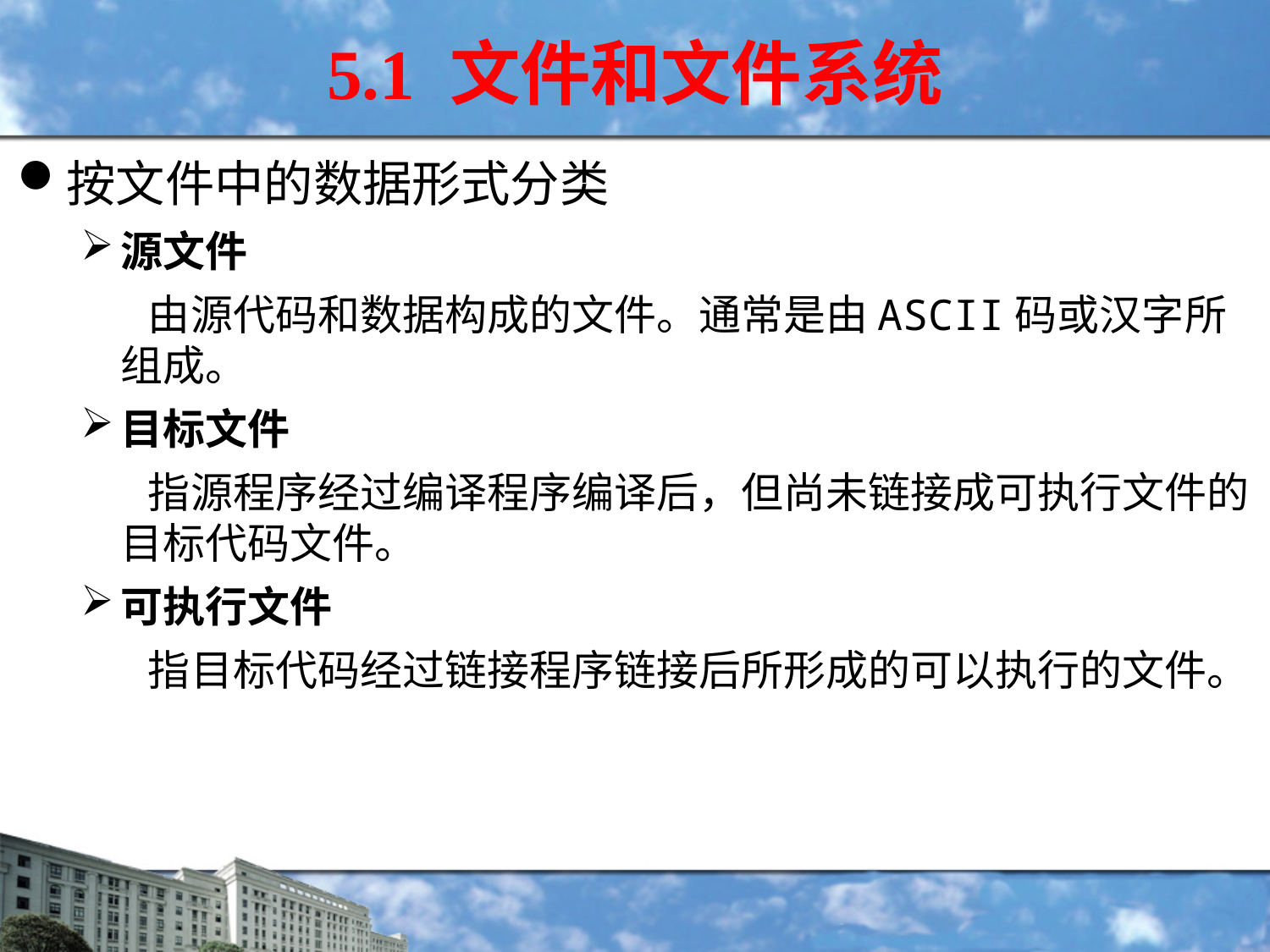

5.1 文件和文件系统
按文件中的数据形式分类
源文件
      由源代码和数据构成的文件。通常是由ASCII码或汉字所组成。
目标文件
      指源程序经过编译程序编译后，但尚未链接成可执行文件的目标代码文件。
可执行文件
      指目标代码经过链接程序链接后所形成的可以执行的文件。